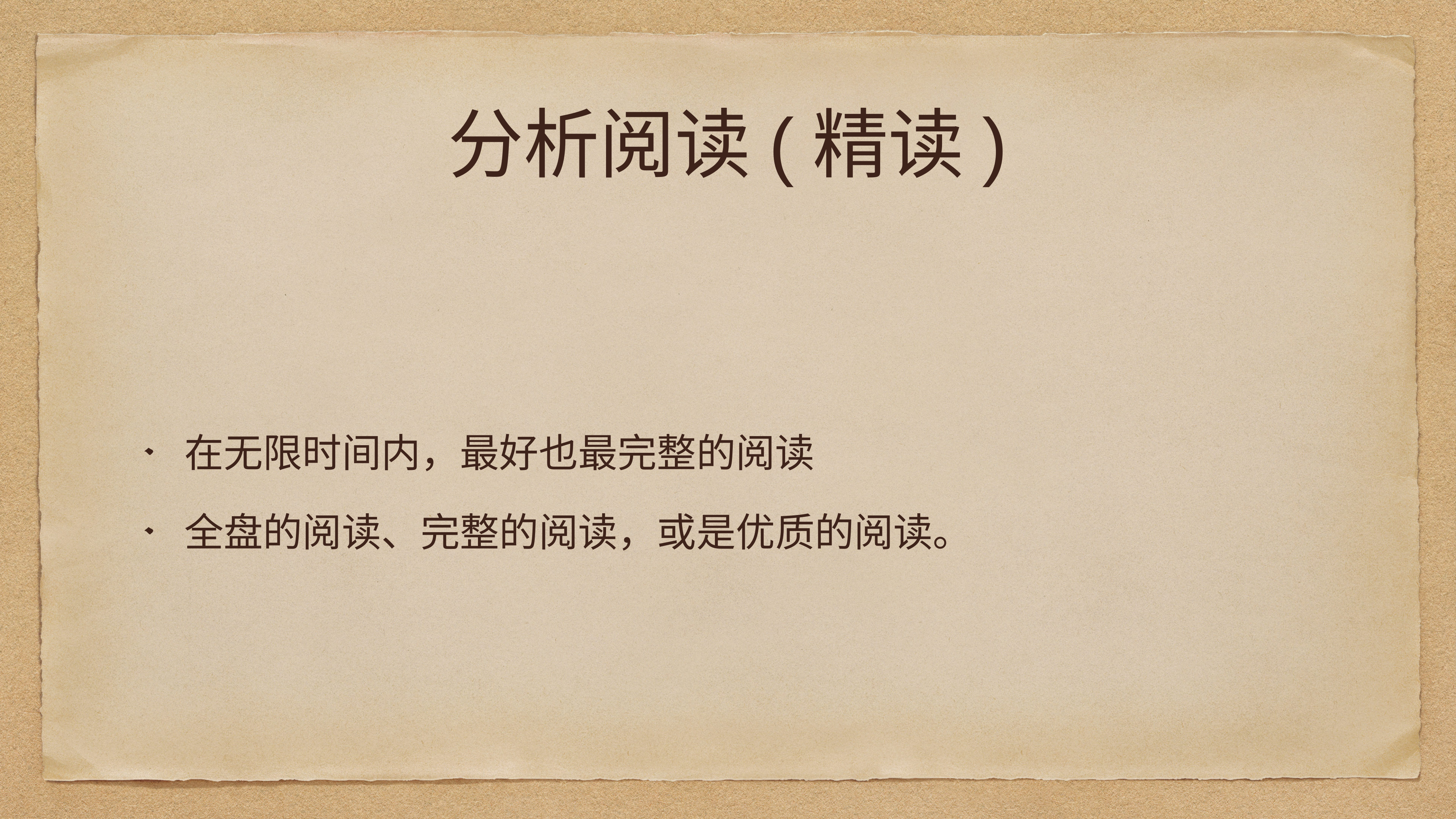

# 分析阅读(精读)
在无限时间内，最好也最完整的阅读
全盘的阅读、完整的阅读，或是优质的阅读。